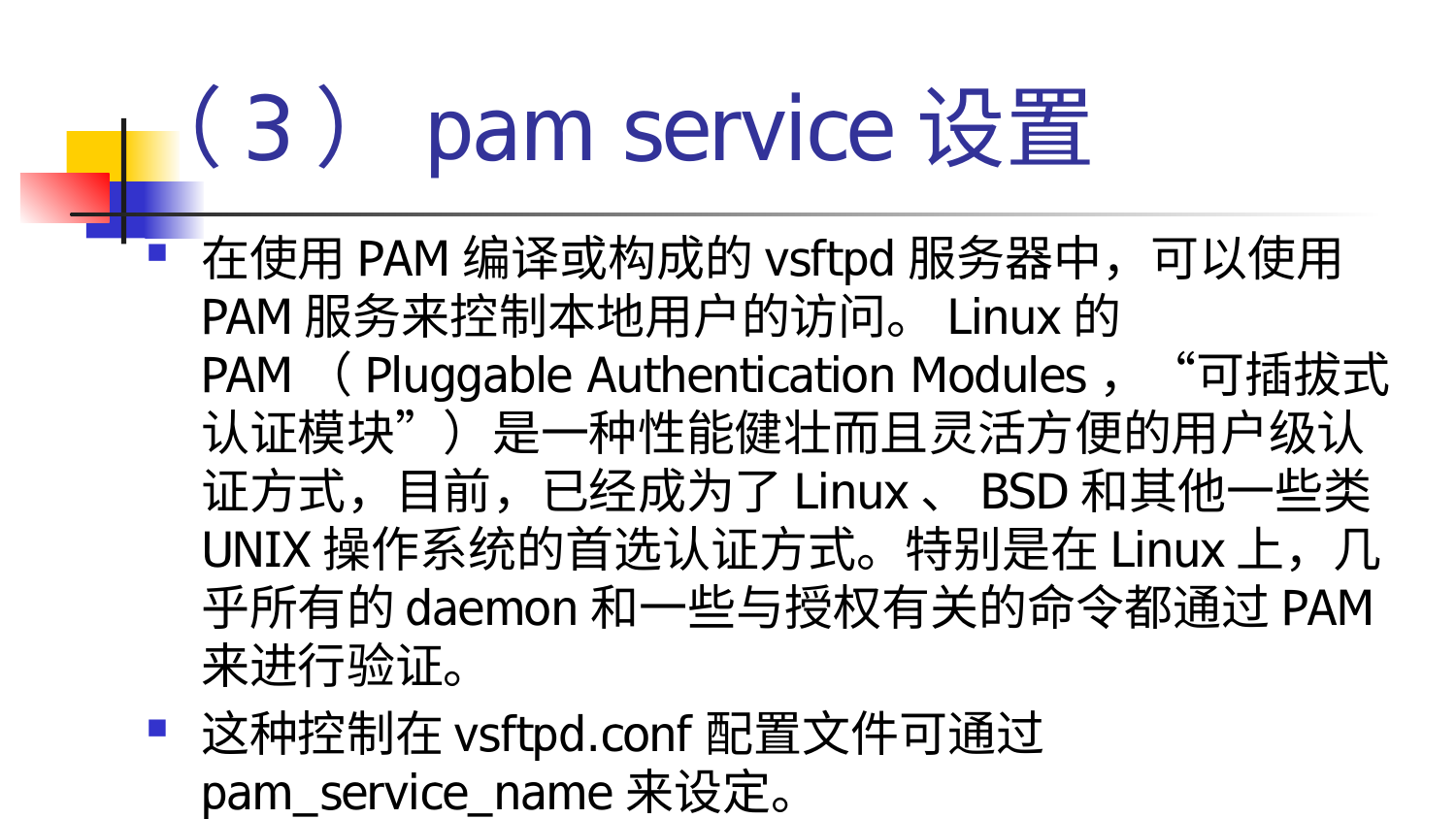

# （3）pam service设置
在使用PAM编译或构成的vsftpd服务器中，可以使用PAM服务来控制本地用户的访问。Linux的PAM（Pluggable Authentication Modules，“可插拔式认证模块”）是一种性能健壮而且灵活方便的用户级认证方式，目前，已经成为了Linux、BSD和其他一些类UNIX操作系统的首选认证方式。特别是在Linux上，几乎所有的daemon和一些与授权有关的命令都通过PAM来进行验证。
这种控制在vsftpd.conf配置文件可通过pam_service_name来设定。